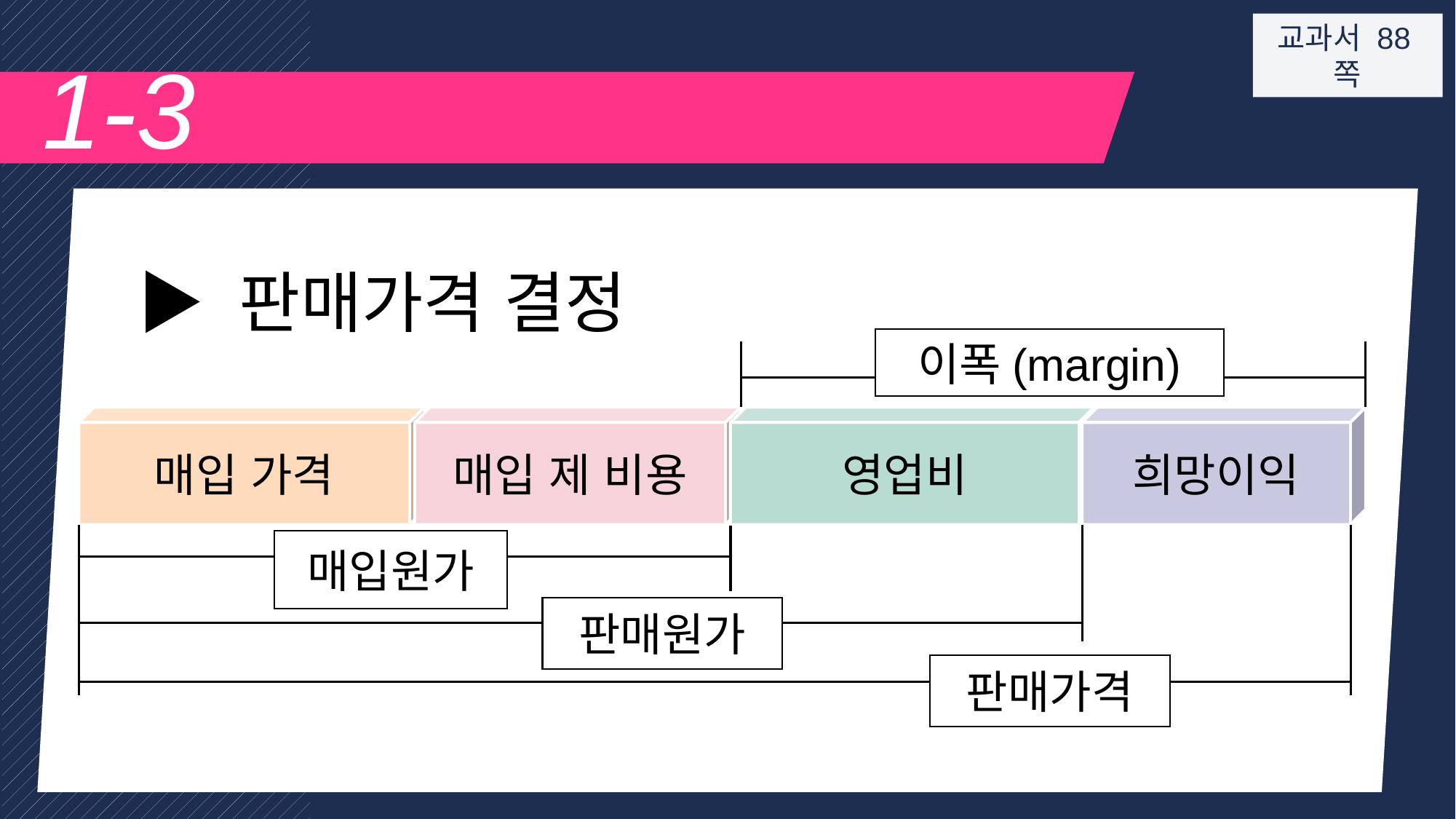

교과서 88쪽
1-3

▶ 판매가격 결정
이폭(margin)
희망이익
매입 제 비용
매입 가격
영업비
매입원가
판매원가
판매가격